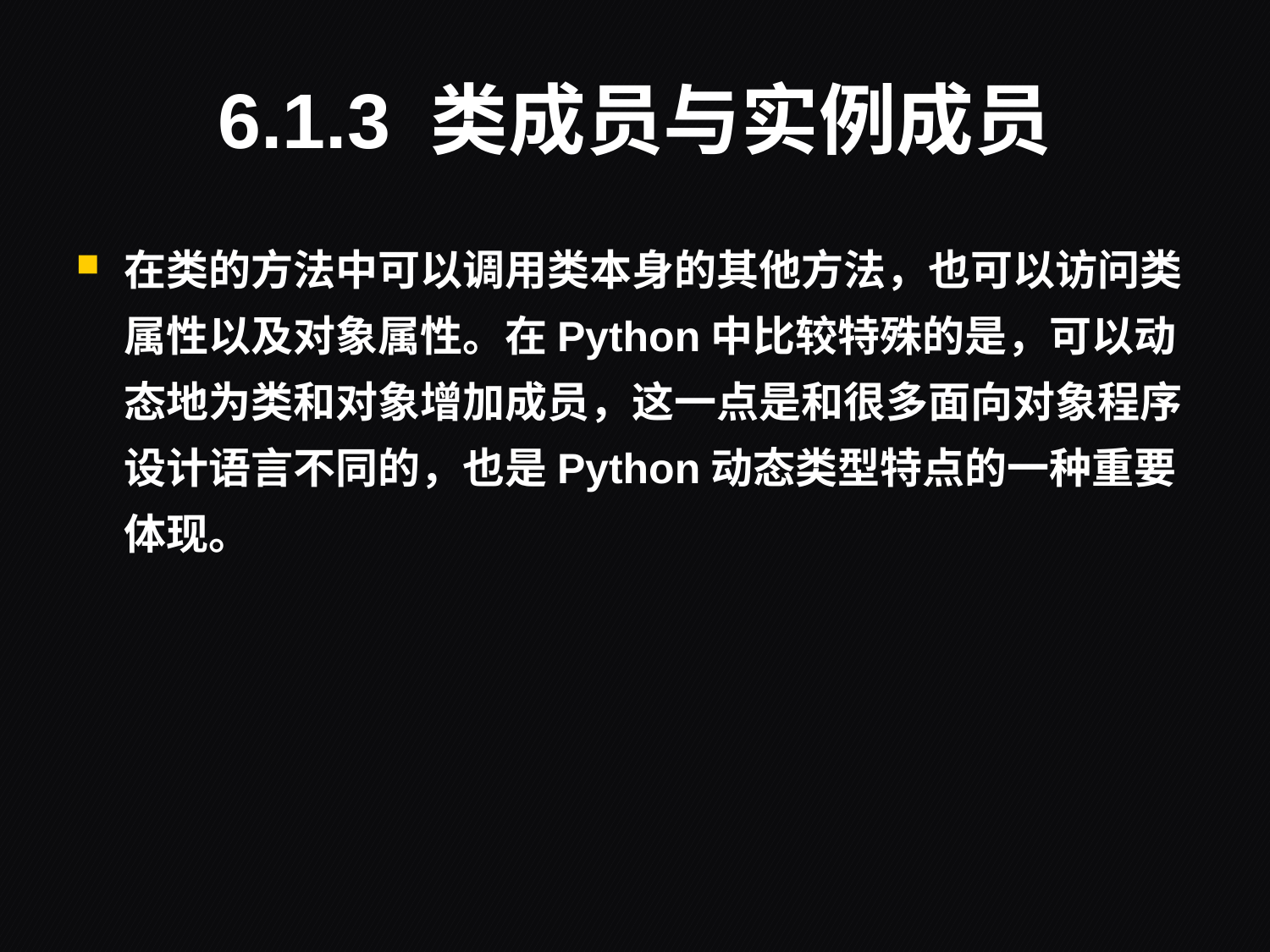

# 6.1.3 类成员与实例成员
在类的方法中可以调用类本身的其他方法，也可以访问类属性以及对象属性。在Python中比较特殊的是，可以动态地为类和对象增加成员，这一点是和很多面向对象程序设计语言不同的，也是Python动态类型特点的一种重要体现。